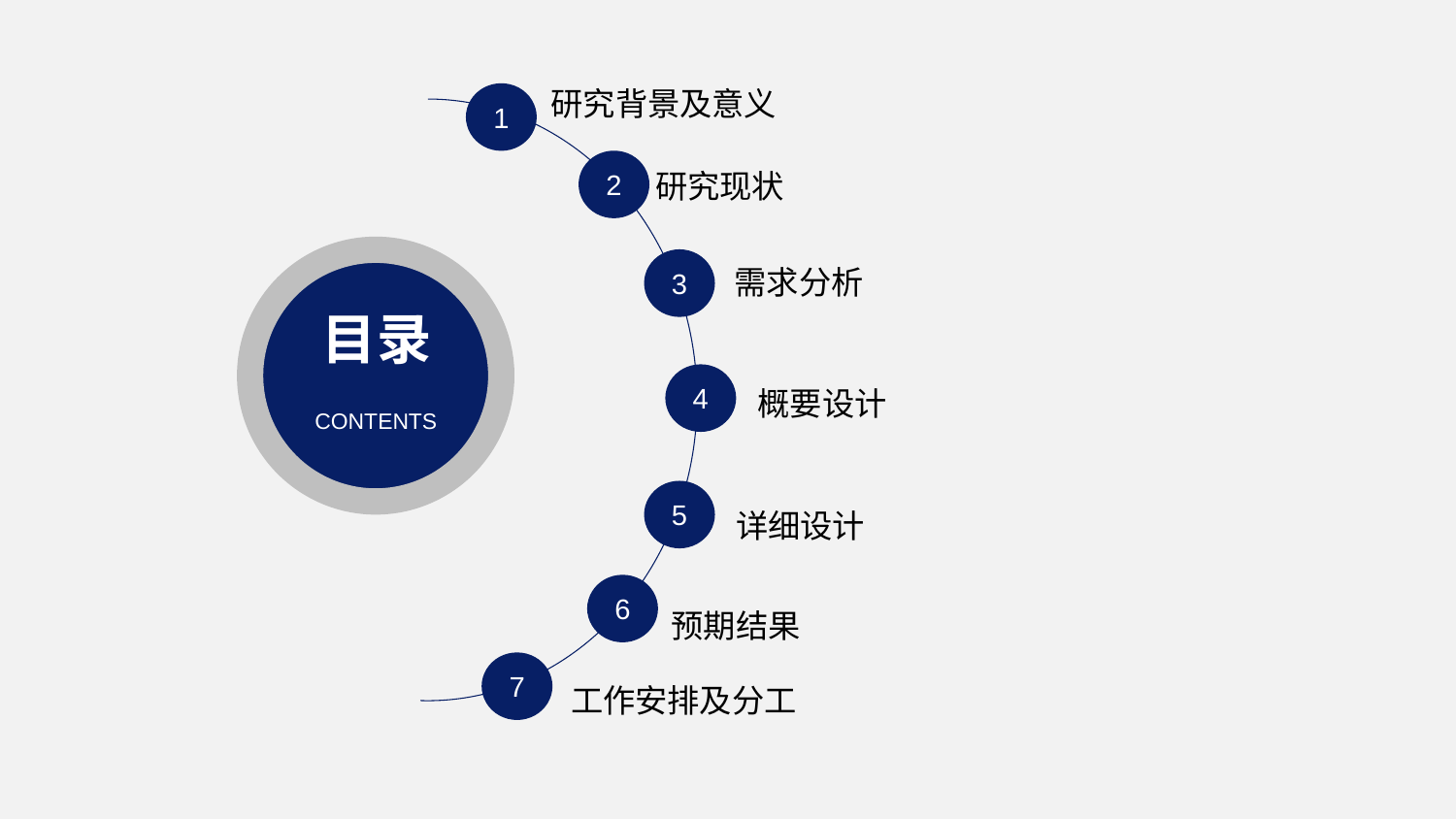

研究背景及意义

1

研究现状

2
需求分析
3

目录
CONTENTS
4
概要设计

5
详细设计

6
预期结果

7
工作安排及分工